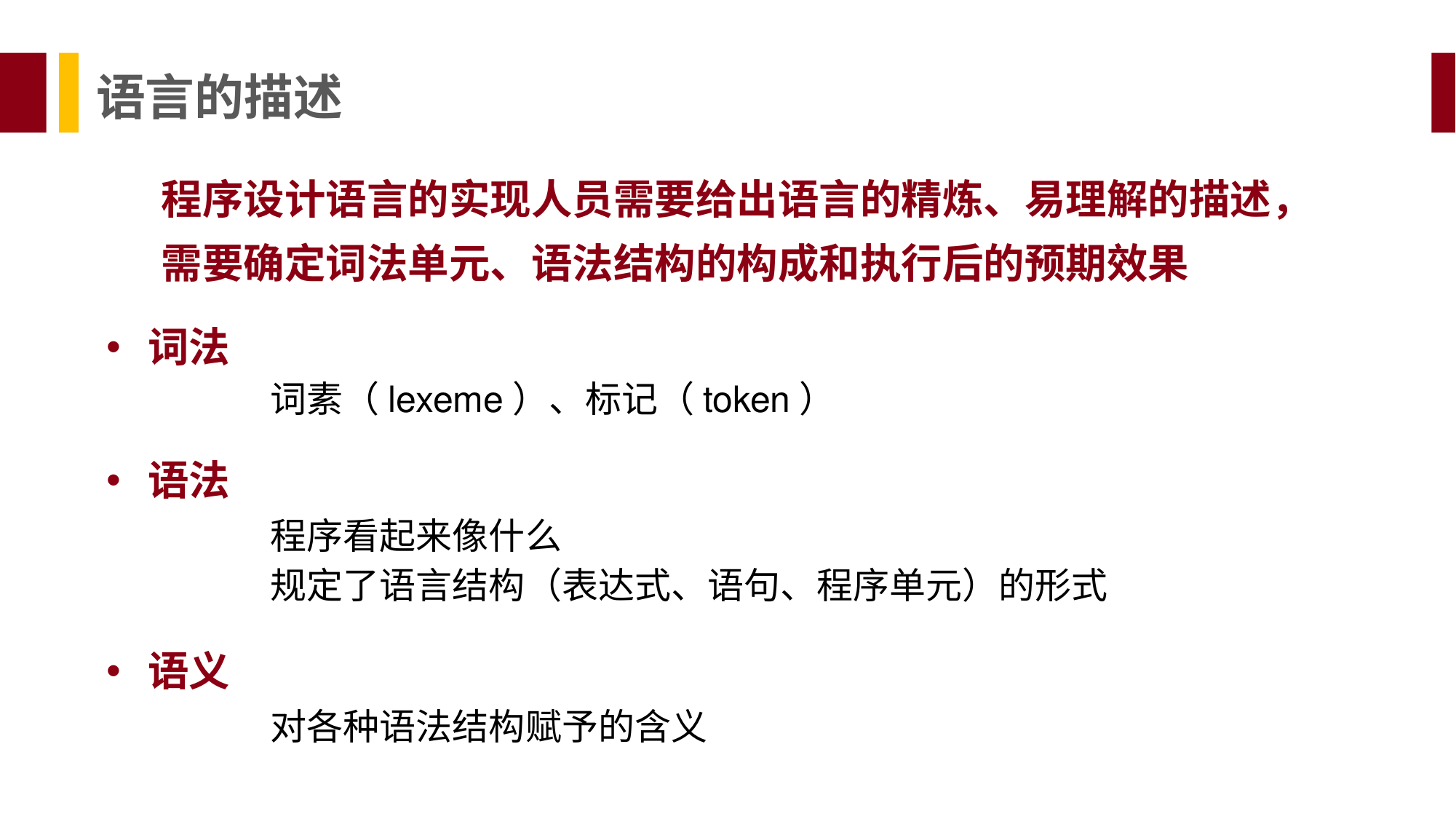

语言的描述
程序设计语言的实现人员需要给出语言的精炼、易理解的描述，需要确定词法单元、语法结构的构成和执行后的预期效果

词法
	词素（lexeme）、标记（token）

语法
	程序看起来像什么
	规定了语言结构（表达式、语句、程序单元）的形式

语义
	对各种语法结构赋予的含义